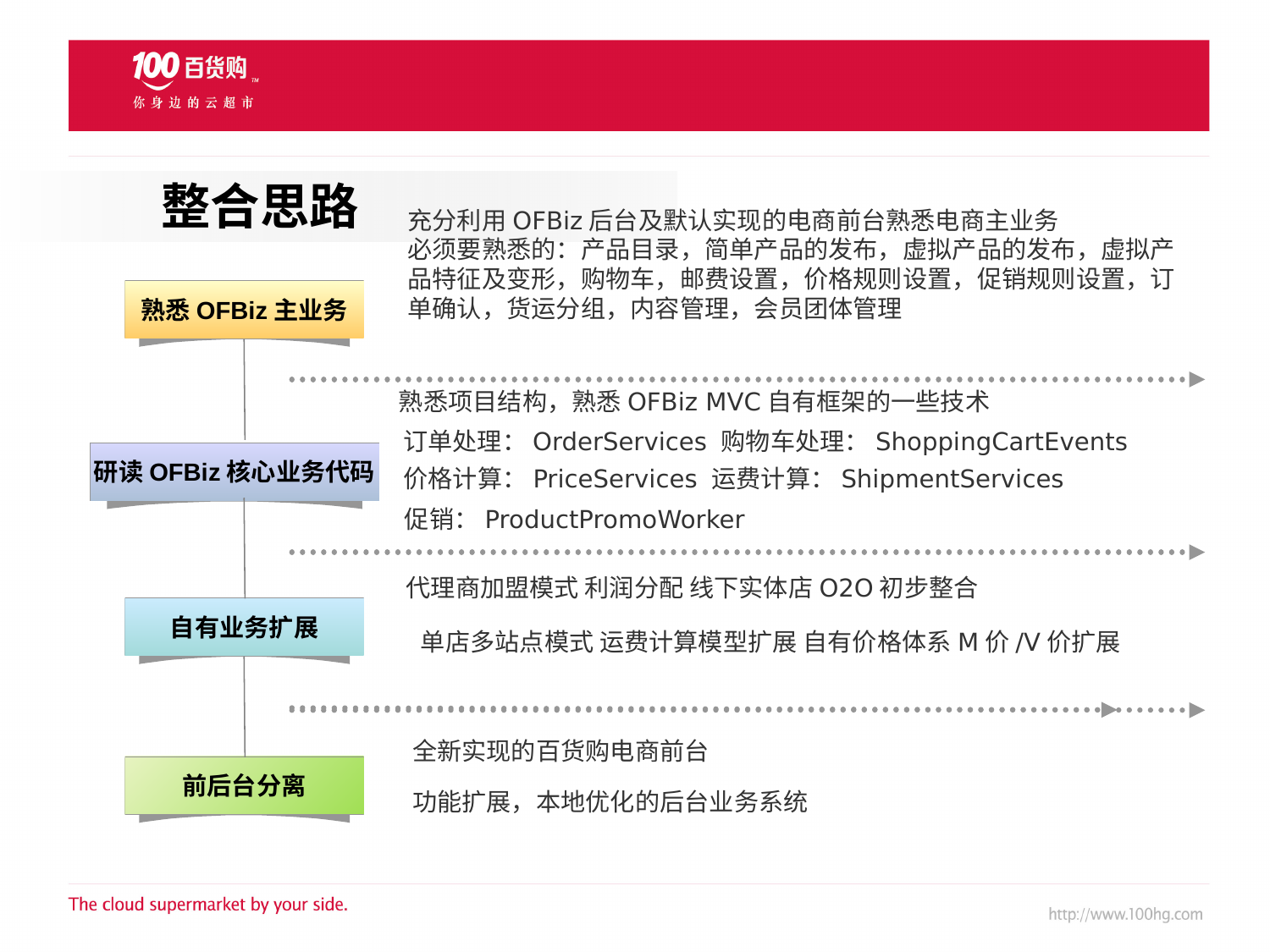

整合思路

充分利用OFBiz后台及默认实现的电商前台熟悉电商主业务
必须要熟悉的：产品目录，简单产品的发布，虚拟产品的发布，虚拟产品特征及变形，购物车，邮费设置，价格规则设置，促销规则设置，订单确认，货运分组，内容管理，会员团体管理
熟悉OFBiz主业务

熟悉项目结构，熟悉OFBiz MVC自有框架的一些技术
订单处理：OrderServices 购物车处理：ShoppingCartEvents
研读OFBiz核心业务代码

价格计算：PriceServices 运费计算：ShipmentServices
促销：ProductPromoWorker

代理商加盟模式 利润分配 线下实体店O2O初步整合
自有业务扩展

单店多站点模式 运费计算模型扩展 自有价格体系M价/V价扩展

全新实现的百货购电商前台
前后台分离

功能扩展，本地优化的后台业务系统